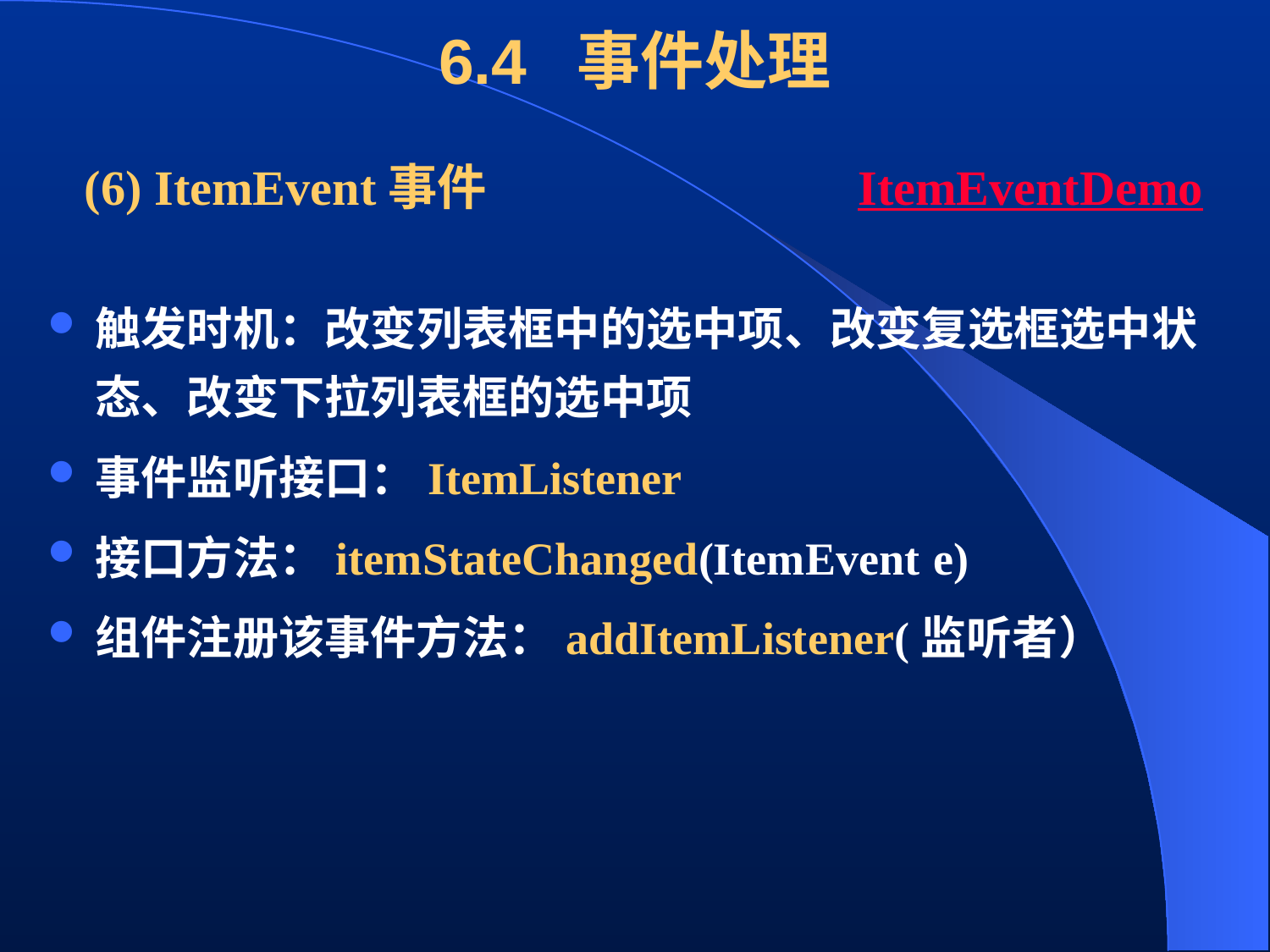

# 6.4  事件处理
   (6) ItemEvent事件                                ItemEventDemo

触发时机：改变列表框中的选中项、改变复选框选中状态、改变下拉列表框的选中项
事件监听接口：ItemListener
接口方法：itemStateChanged(ItemEvent e)
组件注册该事件方法：addItemListener(监听者）